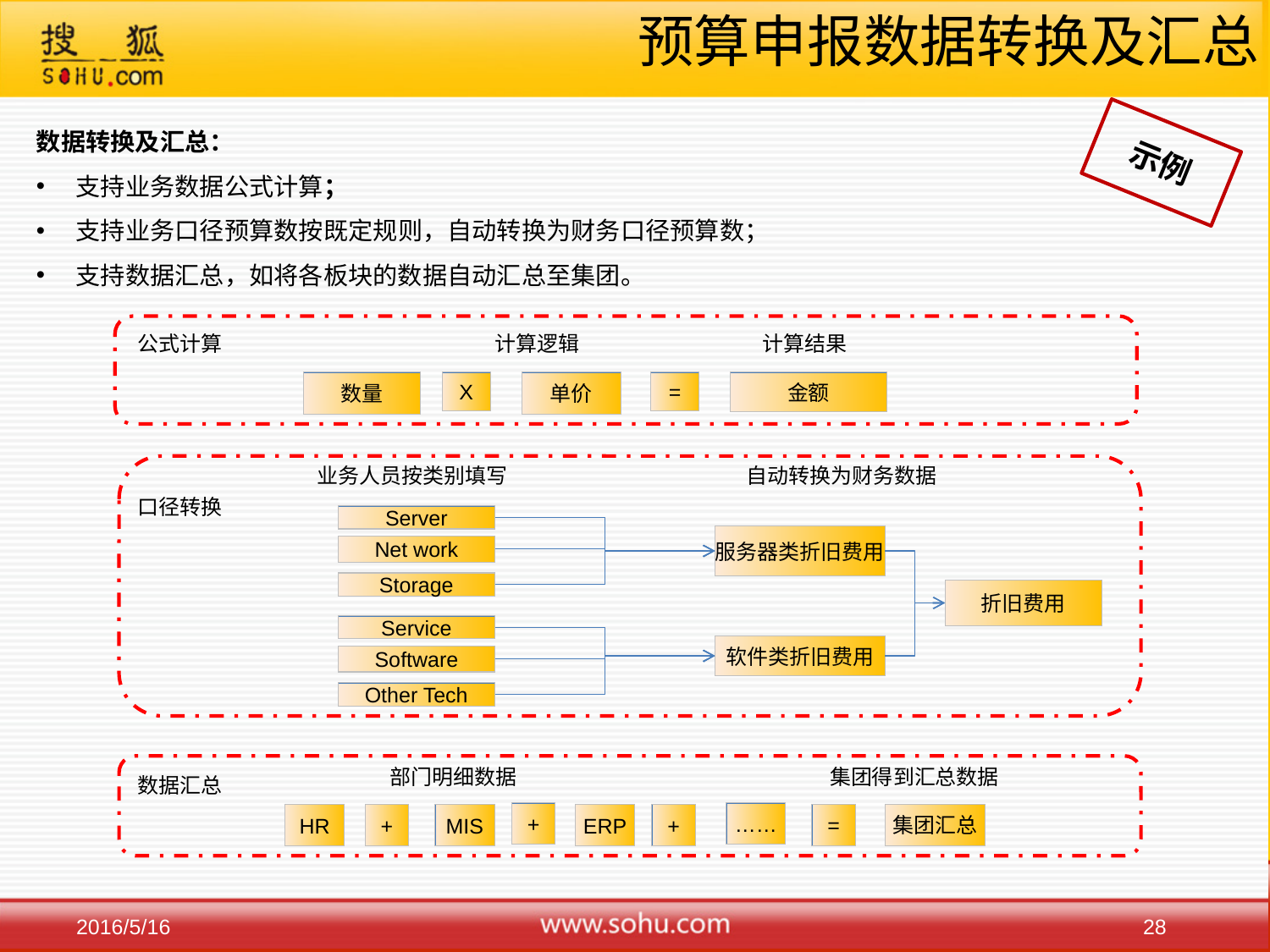

# 预算申报数据转换及汇总
数据转换及汇总：
支持业务数据公式计算；
支持业务口径预算数按既定规则，自动转换为财务口径预算数；
支持数据汇总，如将各板块的数据自动汇总至集团。
示例

公式计算
计算逻辑
计算结果
数量
X
单价
=
金额

业务人员按类别填写
自动转换为财务数据
口径转换
Server
服务器类折旧费用
Net work
Storage
折旧费用
Service
软件类折旧费用
Software
Other Tech

部门明细数据
集团得到汇总数据
数据汇总
+
……
=
+
MIS
ERP
+
HR
集团汇总
28